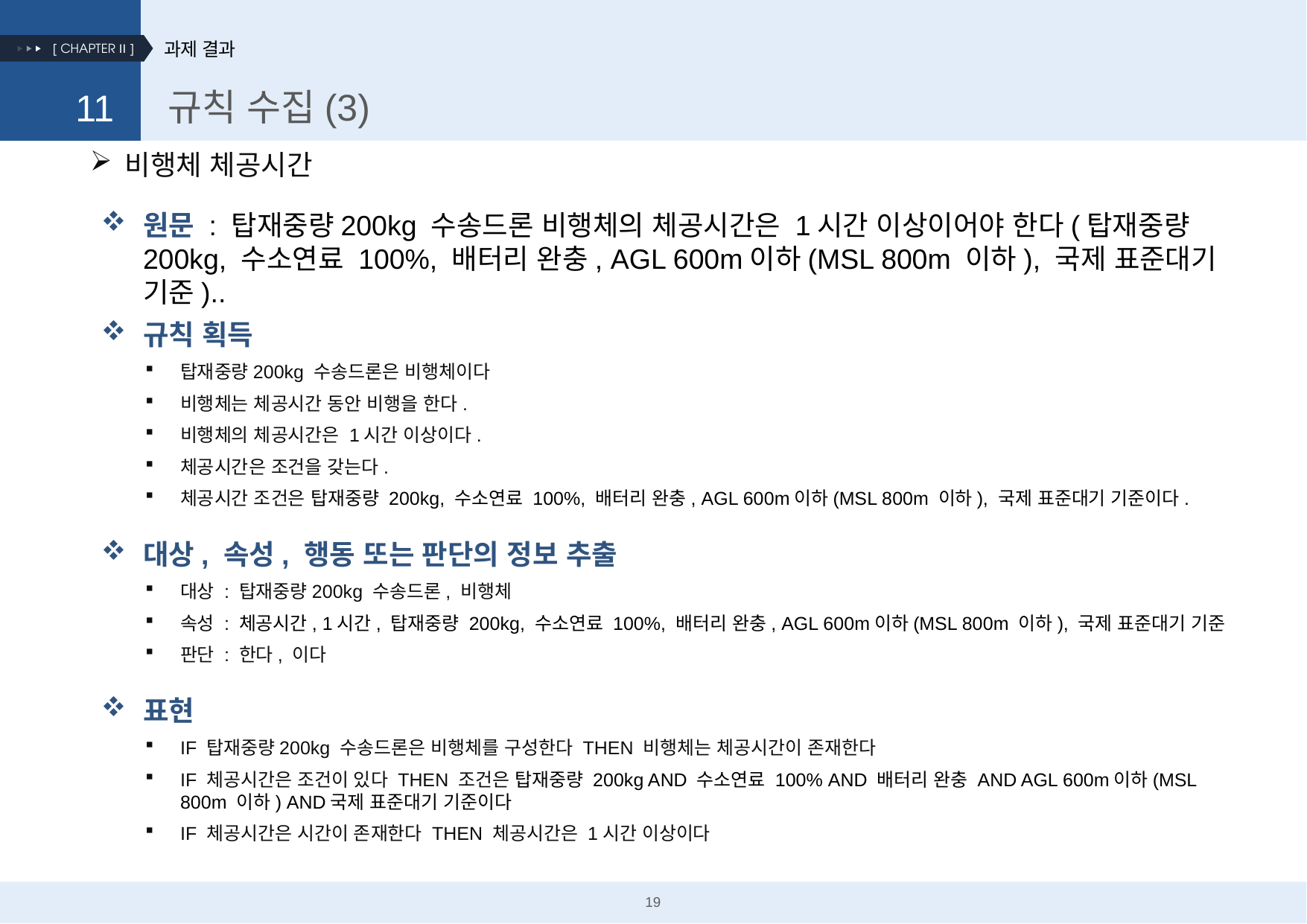

규칙 수집(3)
11
비행체 체공시간
원문 : 탑재중량200kg 수송드론 비행체의 체공시간은 1시간 이상이어야 한다(탑재중량 200kg, 수소연료 100%, 배터리 완충, AGL 600m이하(MSL 800m 이하), 국제 표준대기 기준)..
규칙 획득
탑재중량200kg 수송드론은 비행체이다
비행체는 체공시간 동안 비행을 한다.
비행체의 체공시간은 1시간 이상이다.
체공시간은 조건을 갖는다.
체공시간 조건은 탑재중량 200kg, 수소연료 100%, 배터리 완충, AGL 600m이하(MSL 800m 이하), 국제 표준대기 기준이다.
대상, 속성, 행동 또는 판단의 정보 추출
대상 : 탑재중량200kg 수송드론, 비행체
속성 : 체공시간, 1시간, 탑재중량 200kg, 수소연료 100%, 배터리 완충, AGL 600m이하(MSL 800m 이하), 국제 표준대기 기준
판단 : 한다, 이다
표현
IF 탑재중량200kg 수송드론은 비행체를 구성한다 THEN 비행체는 체공시간이 존재한다
IF 체공시간은 조건이 있다 THEN 조건은 탑재중량 200kg AND 수소연료 100% AND 배터리 완충 AND AGL 600m이하(MSL 800m 이하) AND국제 표준대기 기준이다
IF 체공시간은 시간이 존재한다 THEN 체공시간은 1시간 이상이다